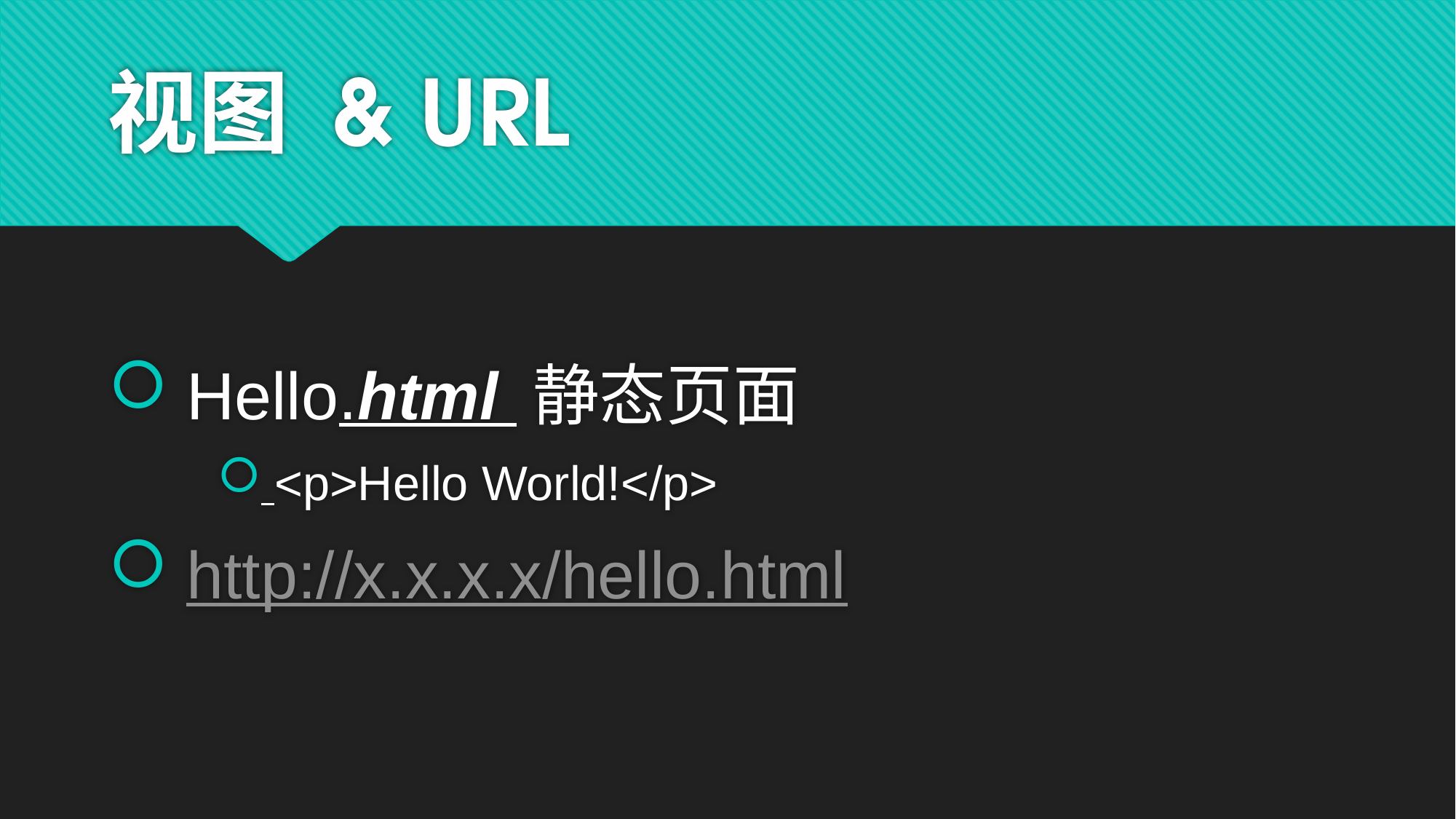

# 视图 & URL
 Hello.html 静态页面
 <p>Hello World!</p>
 http://x.x.x.x/hello.html